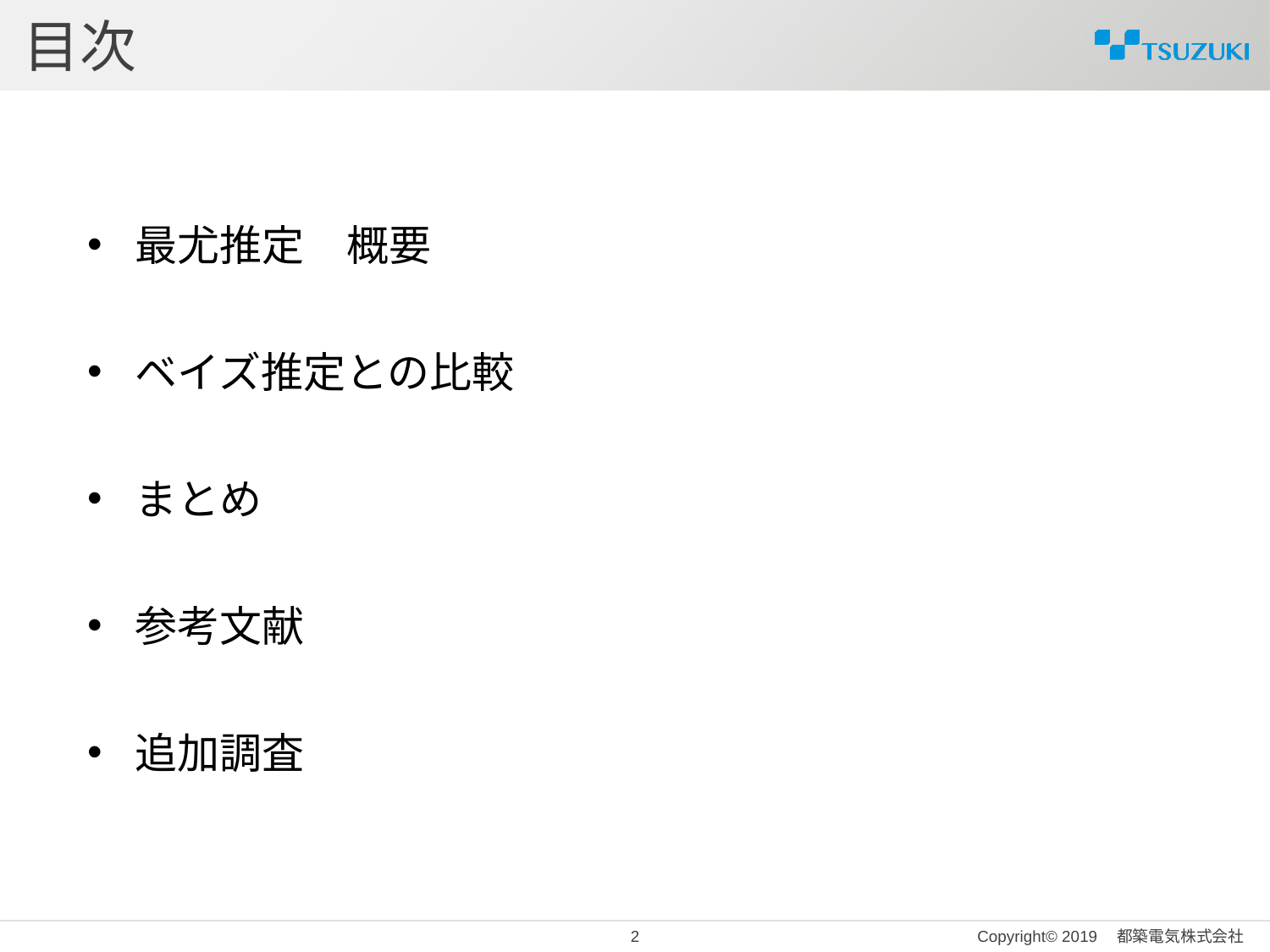

# 目次
最尤推定　概要
ベイズ推定との比較
まとめ
参考文献
追加調査
2
Copyright© 2019　都築電気株式会社